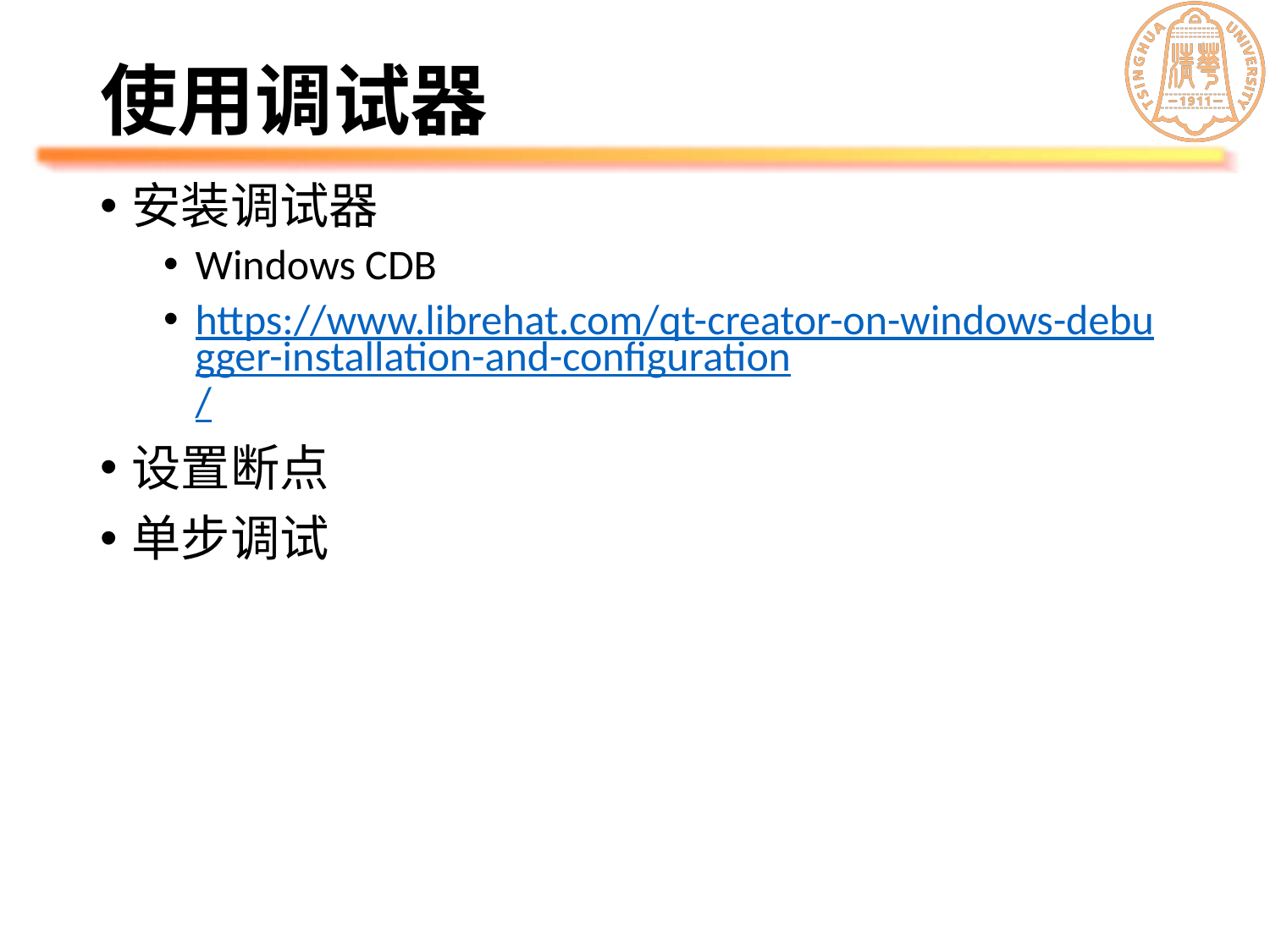

# 使用调试器
安装调试器
Windows CDB
https://www.librehat.com/qt-creator-on-windows-debugger-installation-and-configuration/
设置断点
单步调试